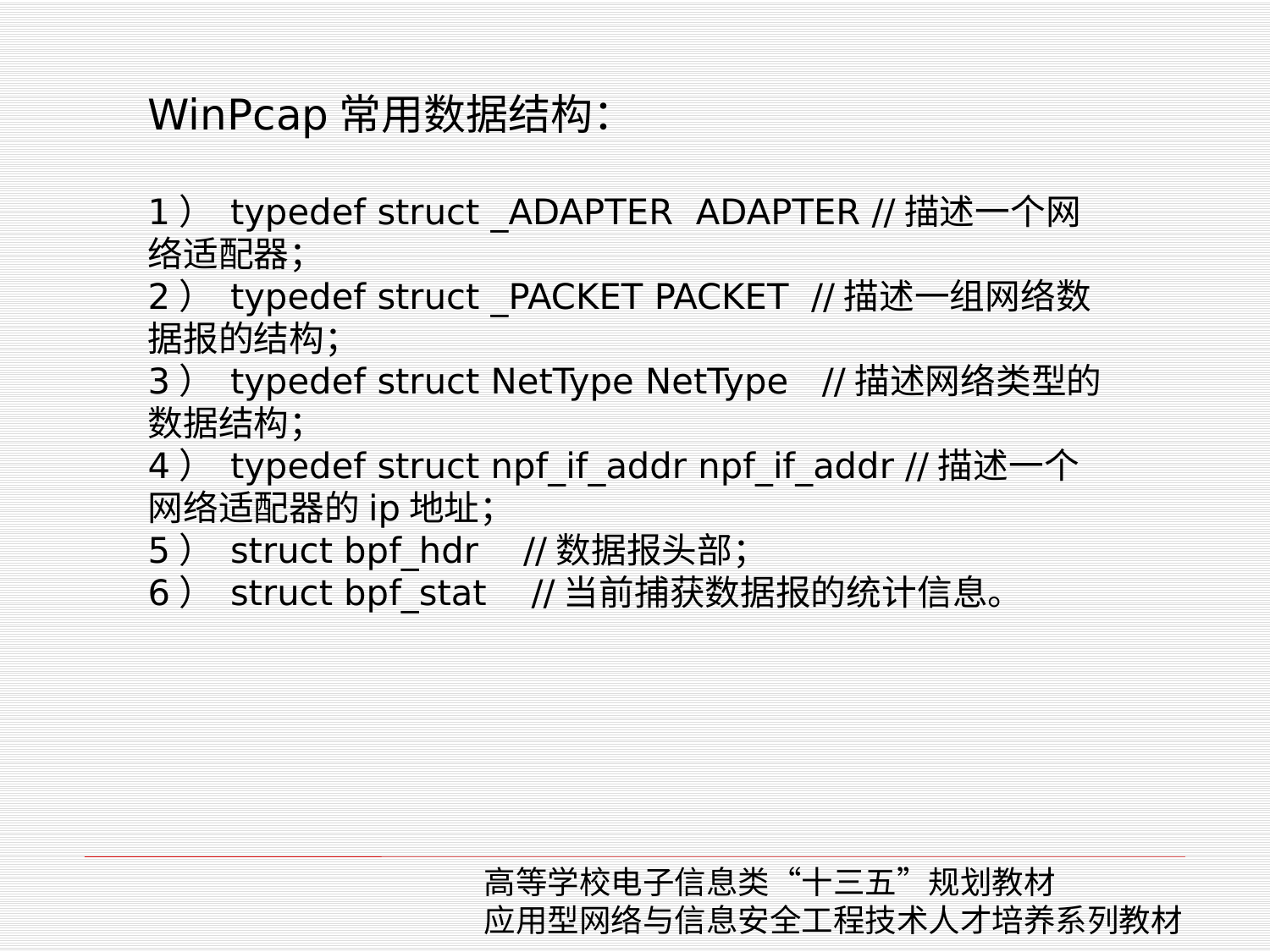

WinPcap常用数据结构：

1） typedef struct _ADAPTER  ADAPTER //描述一个网络适配器；
2） typedef struct _PACKET PACKET  //描述一组网络数据报的结构；
3） typedef struct NetType NetType   //描述网络类型的数据结构；
4） typedef struct npf_if_addr npf_if_addr //描述一个网络适配器的ip地址；
5） struct bpf_hdr    //数据报头部；
6） struct bpf_stat    //当前捕获数据报的统计信息。

高等学校电子信息类“十三五”规划教材
应用型网络与信息安全工程技术人才培养系列教材